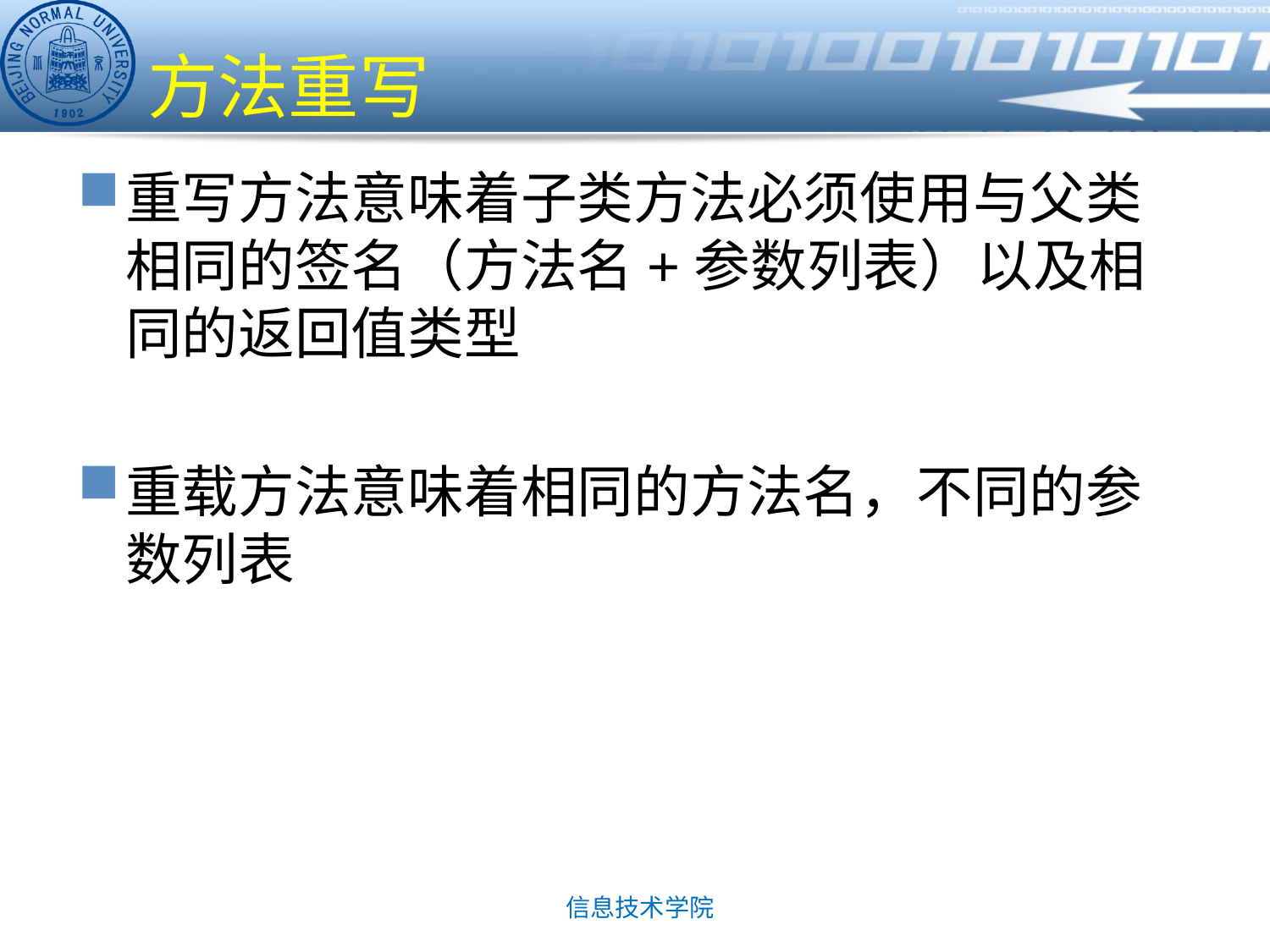

# 方法重写
重写方法意味着子类方法必须使用与父类相同的签名（方法名+参数列表）以及相同的返回值类型

重载方法意味着相同的方法名，不同的参数列表
16